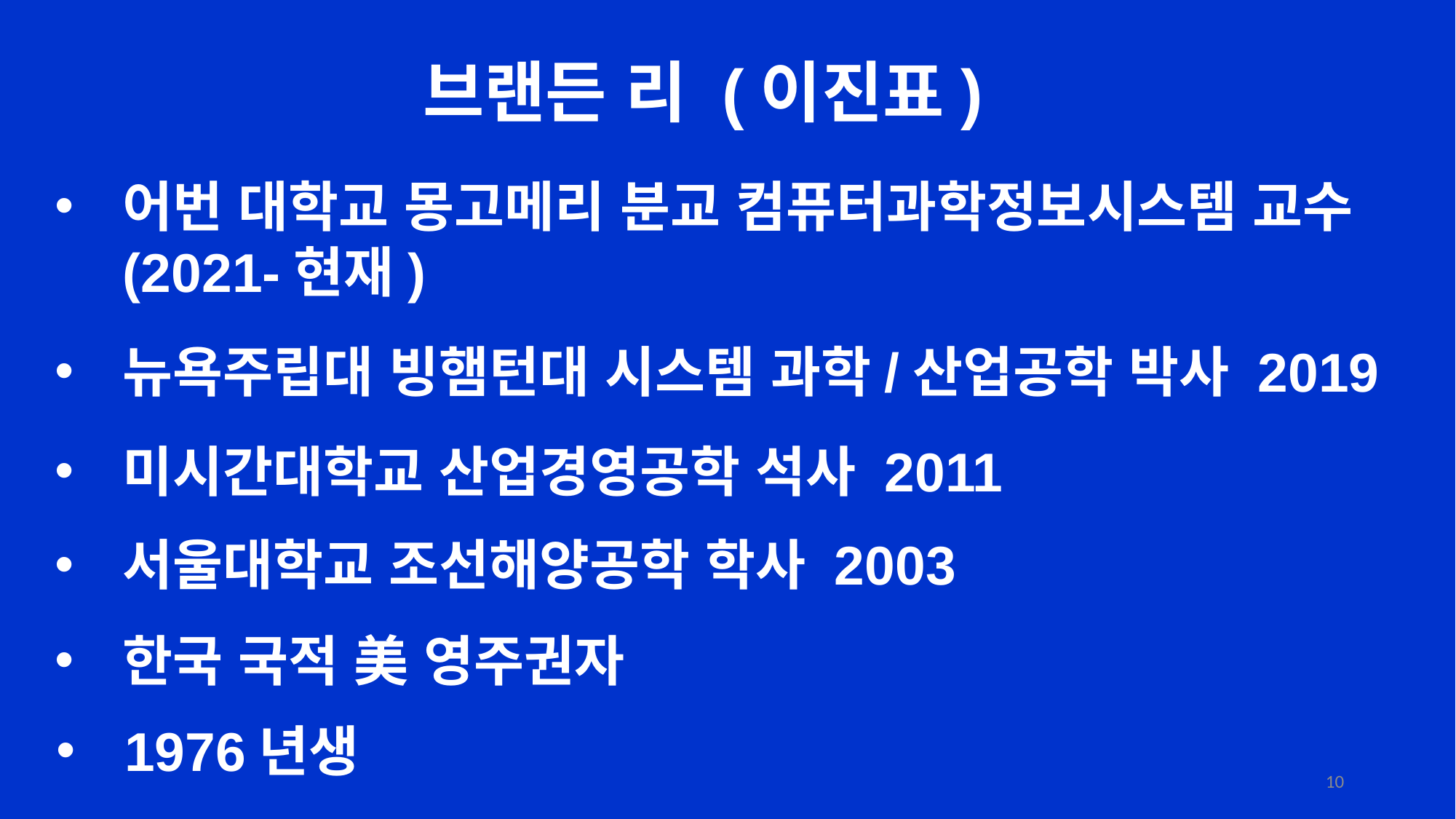

# 브랜든 리 (이진표)
어번 대학교 몽고메리 분교 컴퓨터과학정보시스템 교수(2021-현재)

뉴욕주립대 빙햄턴대 시스템 과학/산업공학 박사 2019
미시간대학교 산업경영공학 석사 2011
서울대학교 조선해양공학 학사 2003
한국 국적 美 영주권자
1976년생
10